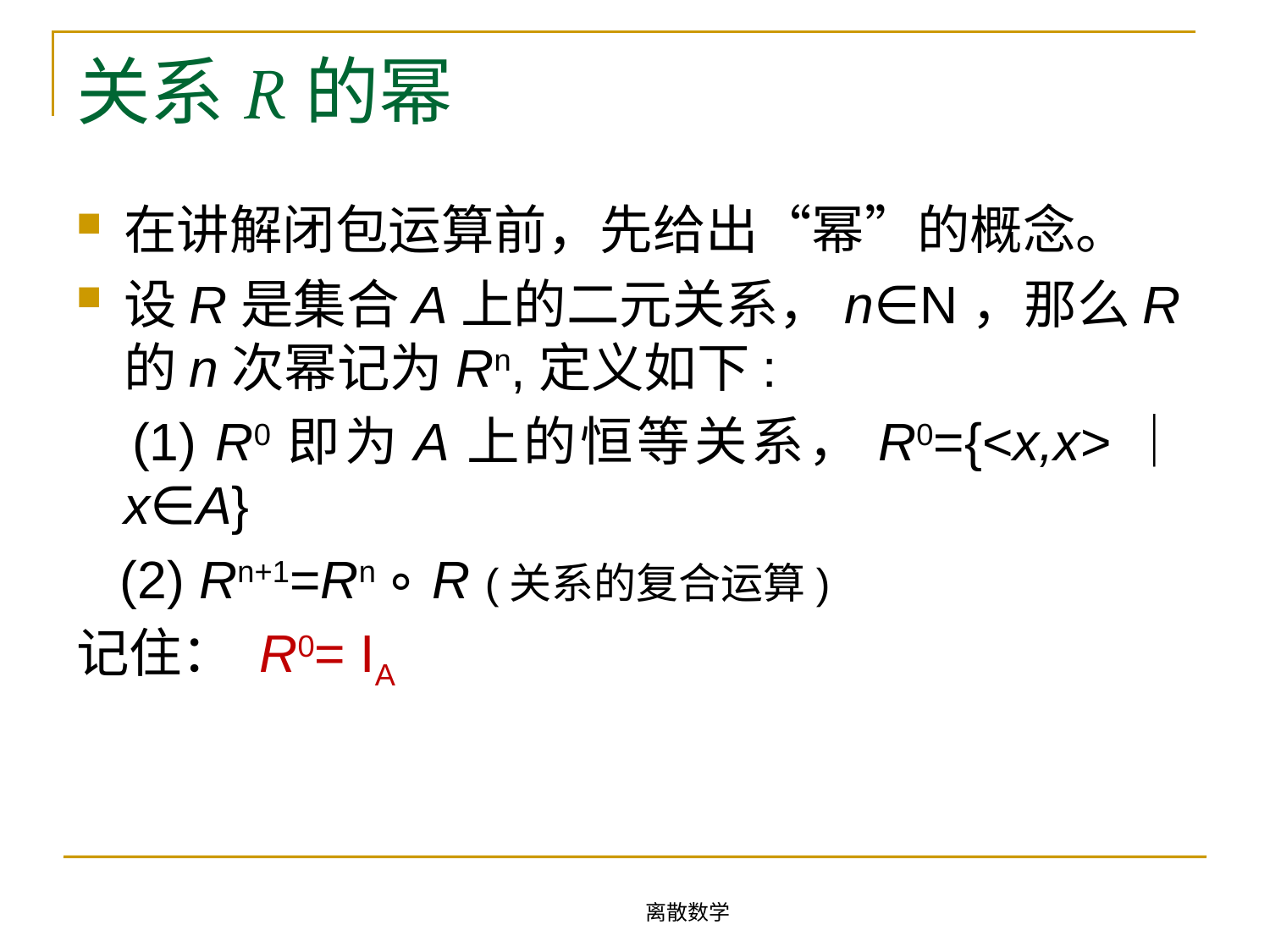

# 关系R的幂
在讲解闭包运算前，先给出“幂”的概念。
设R是集合A上的二元关系，n∈N，那么R的n次幂记为Rn,定义如下:
   (1) R0即为A上的恒等关系，R0={<x,x>｜x∈A}
   (2) Rn+1=Rn ∘ R (关系的复合运算)
记住： R0= IA

离散数学
19